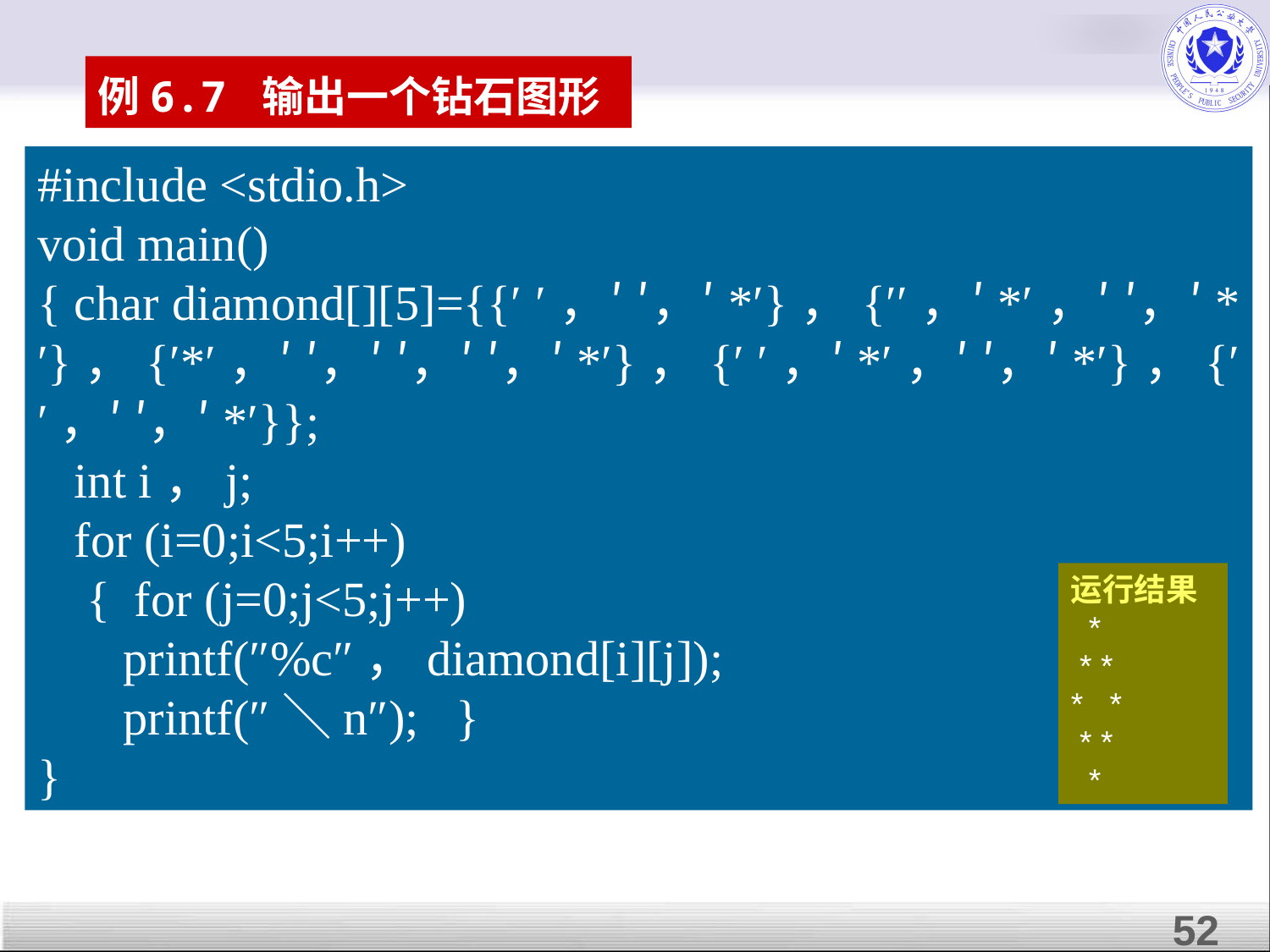

例6.7 输出一个钻石图形
#include <stdio.h>
void main()
{ char diamond[][5]={{′ ′，′ ′，′*′}，{′′，′*′，′ ′，′*′}，{′*′，′ ′，′ ′，′ ′，′*′}，{′ ′，′*′，′ ′，′*′}，{′ ′，′ ′，′*′}};
   int i，j;
   for (i=0;i<5;i++)
    {  for (j=0;j<5;j++)
       printf(″%c″，diamond[i][j]);
       printf(″＼n″);   }
}
运行结果
  *
 * *
*   *
 * *
  *